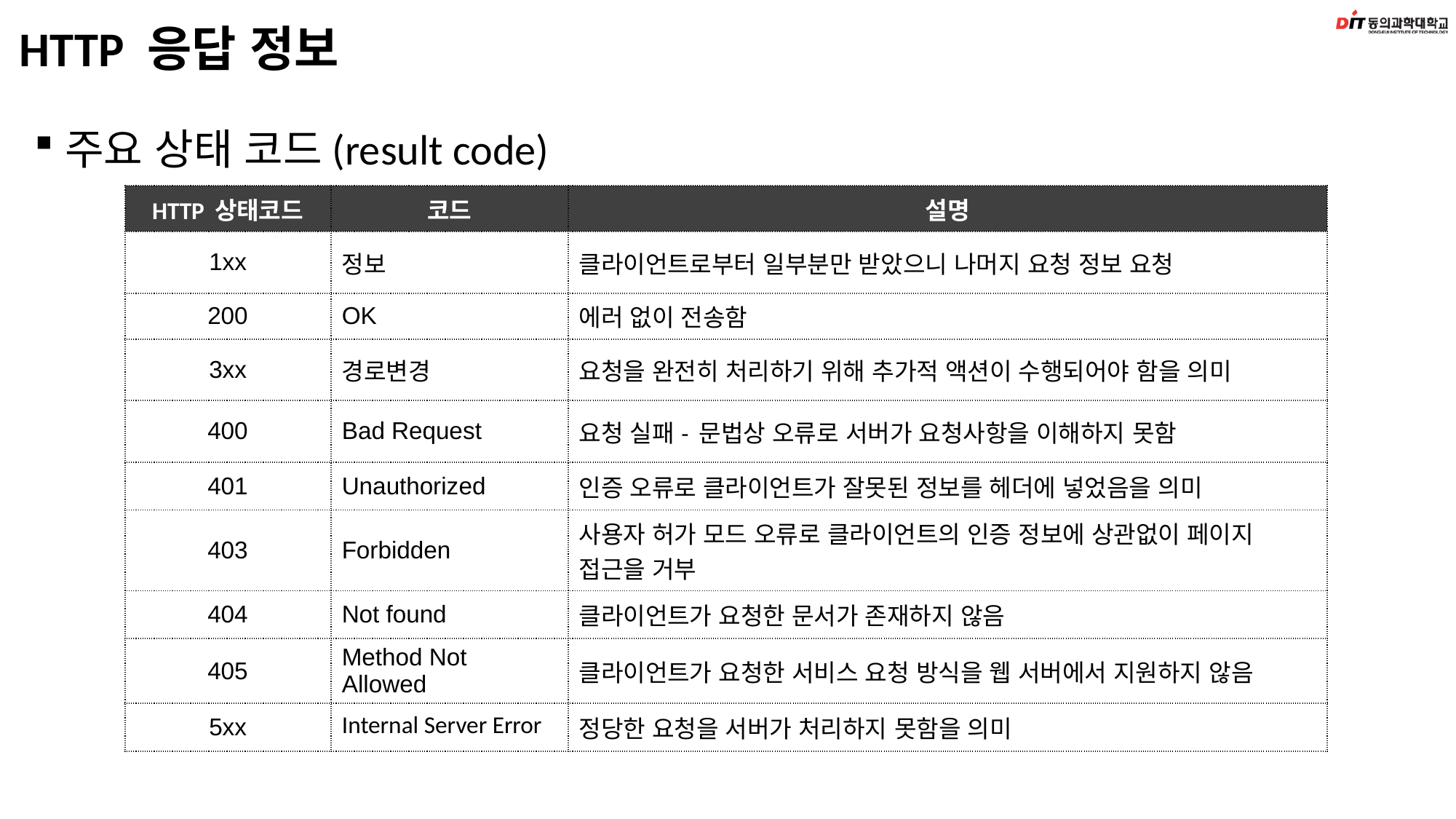

# HTTP 응답 정보
주요 상태 코드(result code)
| HTTP 상태코드 | 코드 | 설명 |
| --- | --- | --- |
| 1xx | 정보 | 클라이언트로부터 일부분만 받았으니 나머지 요청 정보 요청 |
| 200 | OK | 에러 없이 전송함 |
| 3xx | 경로변경 | 요청을 완전히 처리하기 위해 추가적 액션이 수행되어야 함을 의미 |
| 400 | Bad Request | 요청 실패- 문법상 오류로 서버가 요청사항을 이해하지 못함 |
| 401 | Unauthorized | 인증 오류로 클라이언트가 잘못된 정보를 헤더에 넣었음을 의미 |
| 403 | Forbidden | 사용자 허가 모드 오류로 클라이언트의 인증 정보에 상관없이 페이지 접근을 거부 |
| 404 | Not found | 클라이언트가 요청한 문서가 존재하지 않음 |
| 405 | Method Not Allowed | 클라이언트가 요청한 서비스 요청 방식을 웹 서버에서 지원하지 않음 |
| 5xx | Internal Server Error | 정당한 요청을 서버가 처리하지 못함을 의미 |